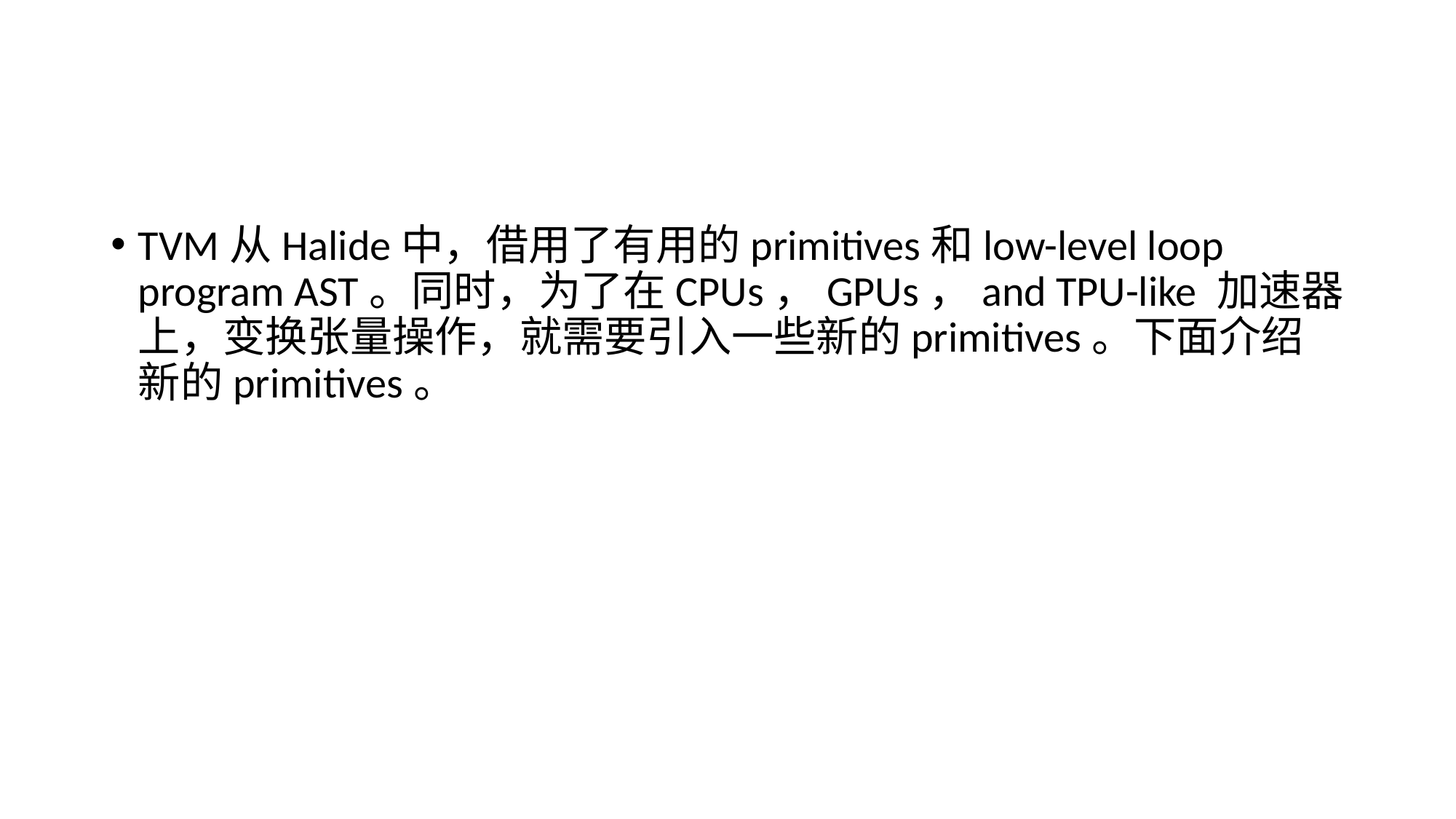

#
TVM从Halide中，借用了有用的primitives和low-level loop program AST。同时，为了在CPUs，GPUs，and TPU-like 加速器上，变换张量操作，就需要引入一些新的primitives。下面介绍新的primitives。